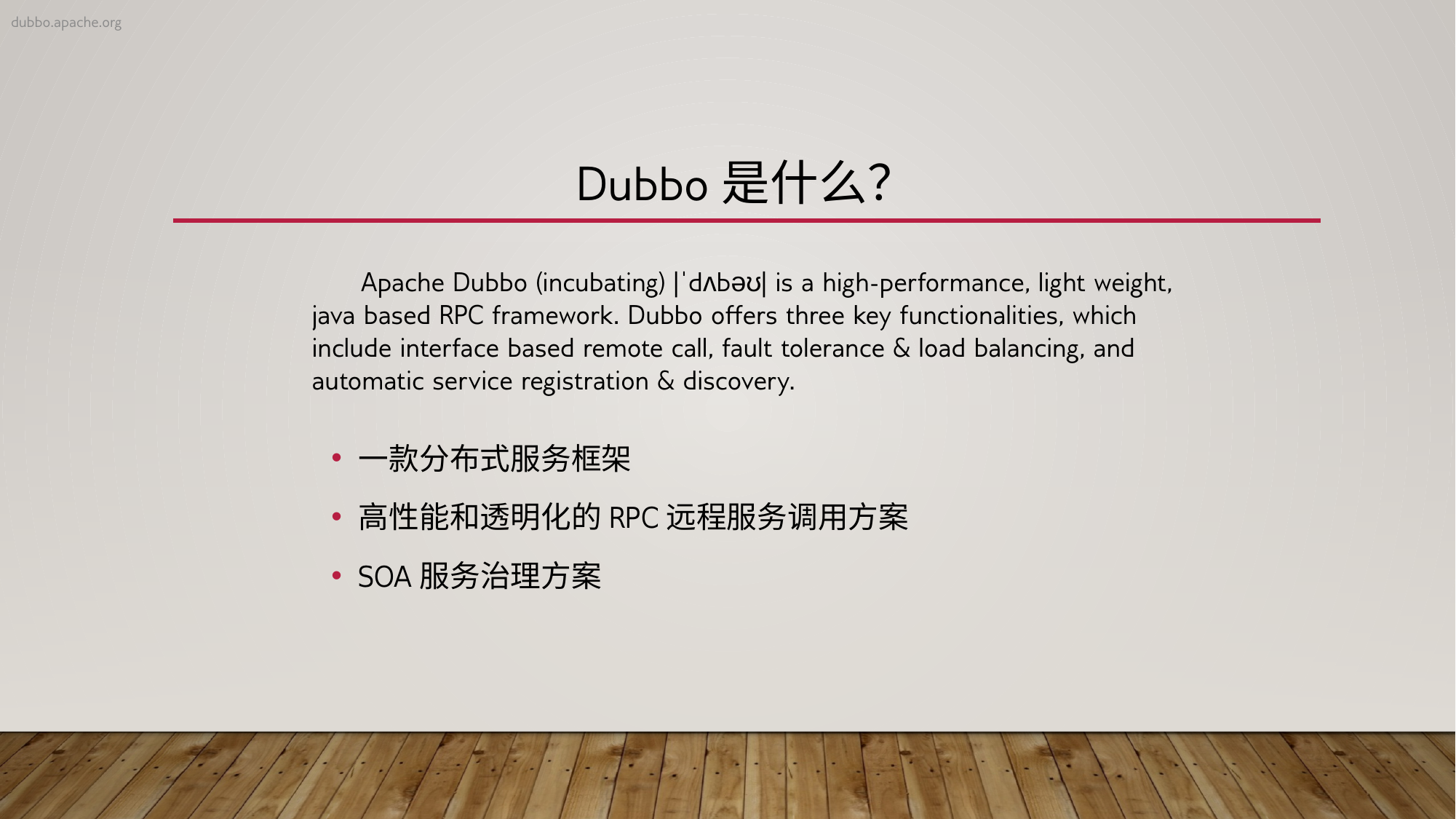

dubbo.apache.org
# Dubbo是什么？
      Apache Dubbo (incubating) |ˈdʌbəʊ| is a high-performance, light weight, java based RPC framework. Dubbo offers three key functionalities, which include interface based remote call, fault tolerance & load balancing, and automatic service registration & discovery.
一款分布式服务框架
高性能和透明化的RPC远程服务调用方案
SOA服务治理方案